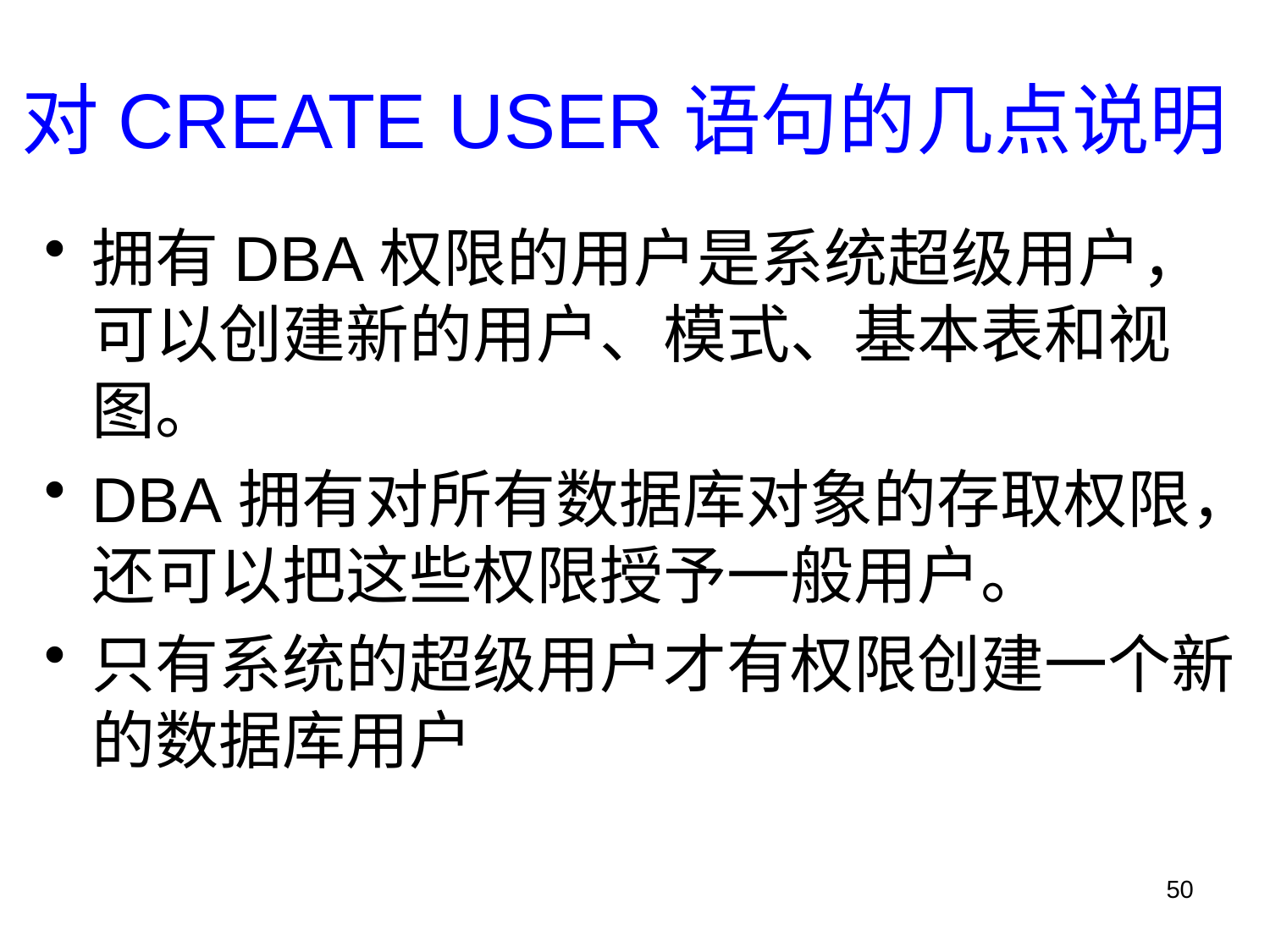

# 对CREATE USER语句的几点说明
拥有DBA权限的用户是系统超级用户，可以创建新的用户、模式、基本表和视图。
DBA拥有对所有数据库对象的存取权限，还可以把这些权限授予一般用户。
只有系统的超级用户才有权限创建一个新的数据库用户
50